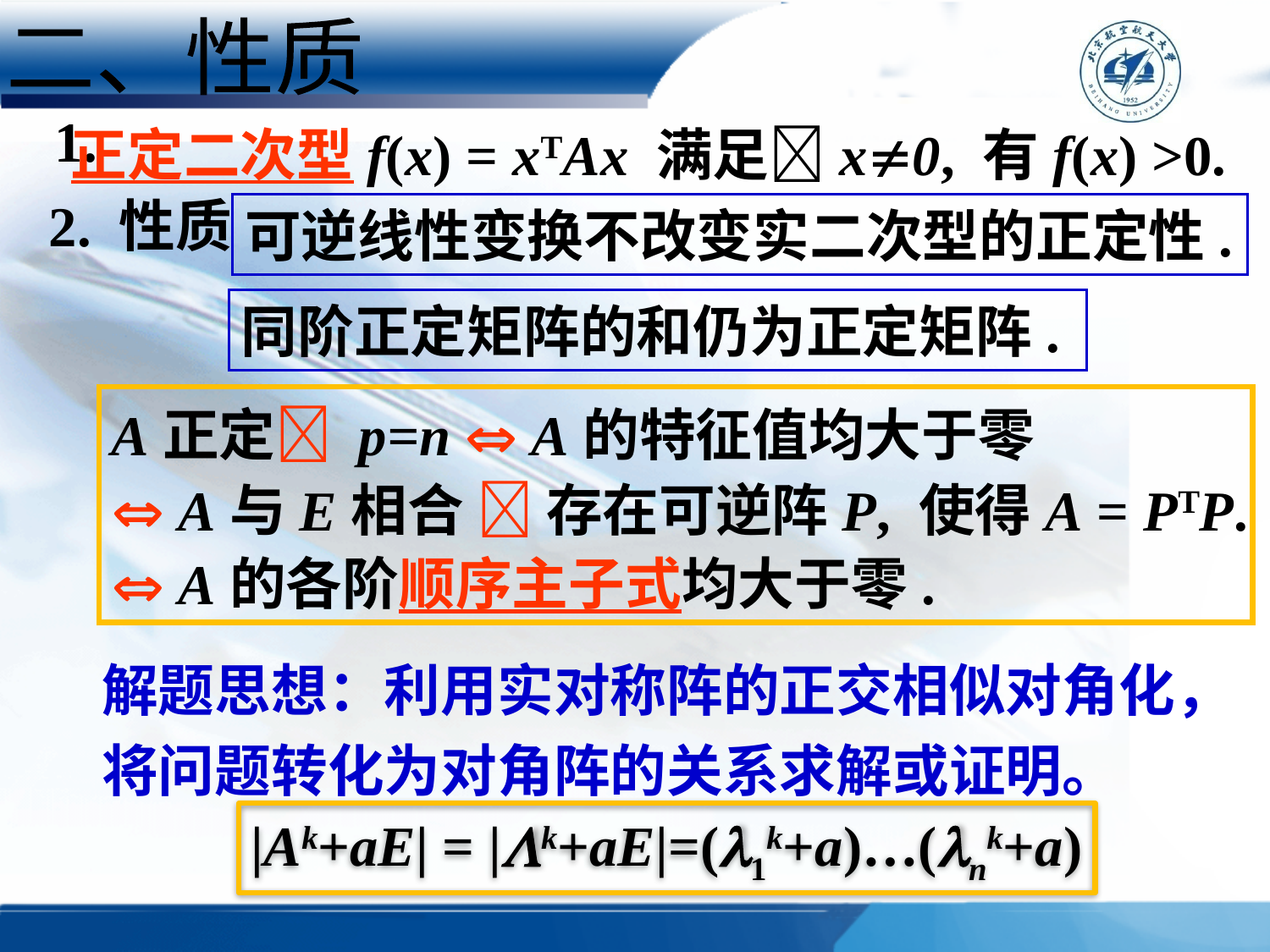

二、性质
1.
正定二次型f(x) = xTAx 满足∀x≠0, 有f(x) >0.
2. 性质
可逆线性变换不改变实二次型的正定性.
同阶正定矩阵的和仍为正定矩阵.
A正定⇔ p=n ⇔ A的特征值均大于零
⇔ A与E相合 ⇔ 存在可逆阵P, 使得A = PTP.
⇔ A的各阶顺序主子式均大于零.

解题思想：利用实对称阵的正交相似对角化，
将问题转化为对角阵的关系求解或证明。
|Ak+aE| = |Λk+aE|=(λ1k+a)…(λnk+a)